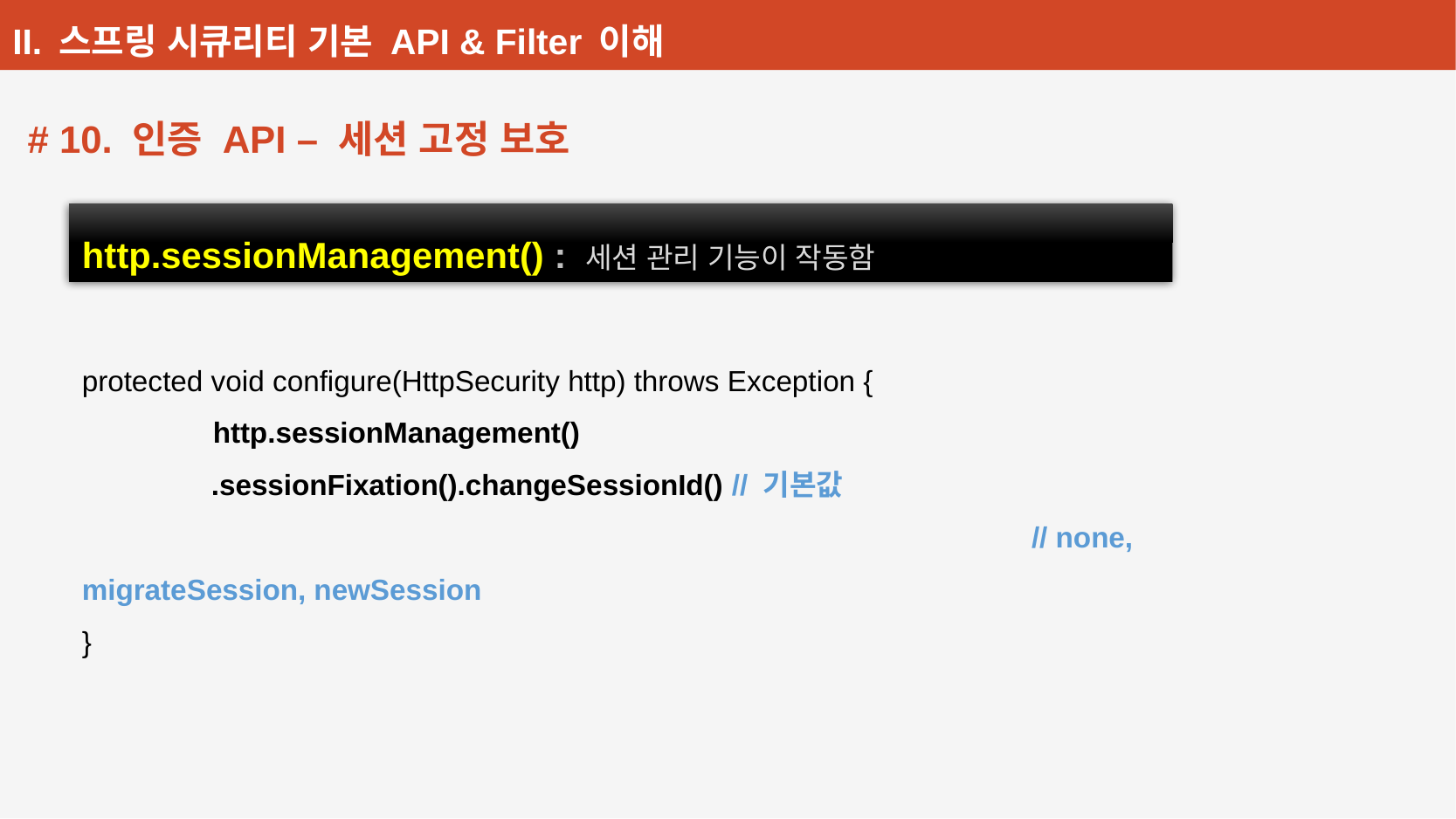

# 10. 인증 API – 세션 고정 보호
http.sessionManagement() : 세션 관리 기능이 작동함
protected void configure(HttpSecurity http) throws Exception {
	http.sessionManagement()
                .sessionFixation().changeSessionId() // 기본값
							    // none, migrateSession, newSession
}